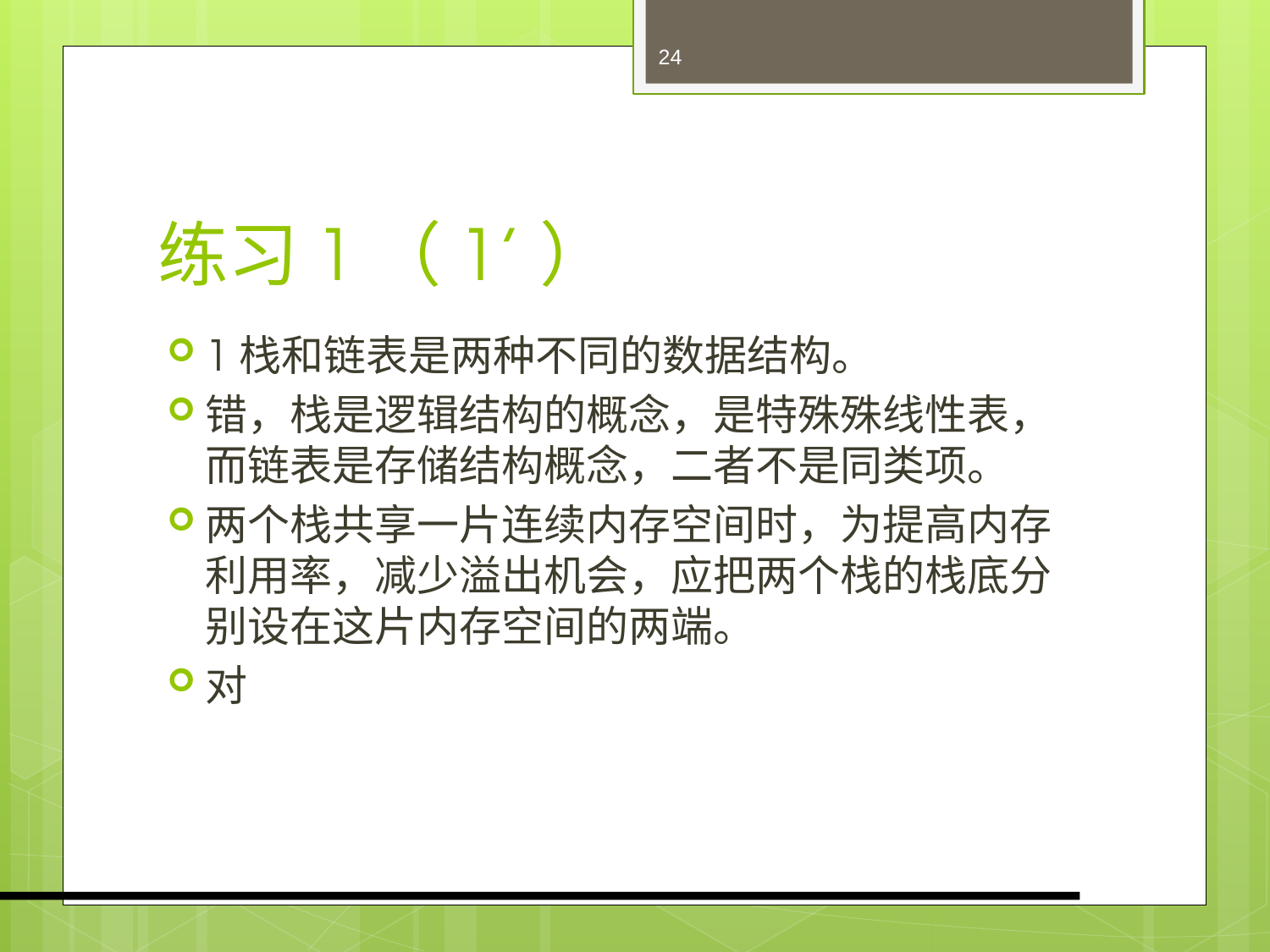

24
# 练习1（1’）
1栈和链表是两种不同的数据结构。
错，栈是逻辑结构的概念，是特殊殊线性表，而链表是存储结构概念，二者不是同类项。
两个栈共享一片连续内存空间时，为提高内存利用率，减少溢出机会，应把两个栈的栈底分别设在这片内存空间的两端。
对